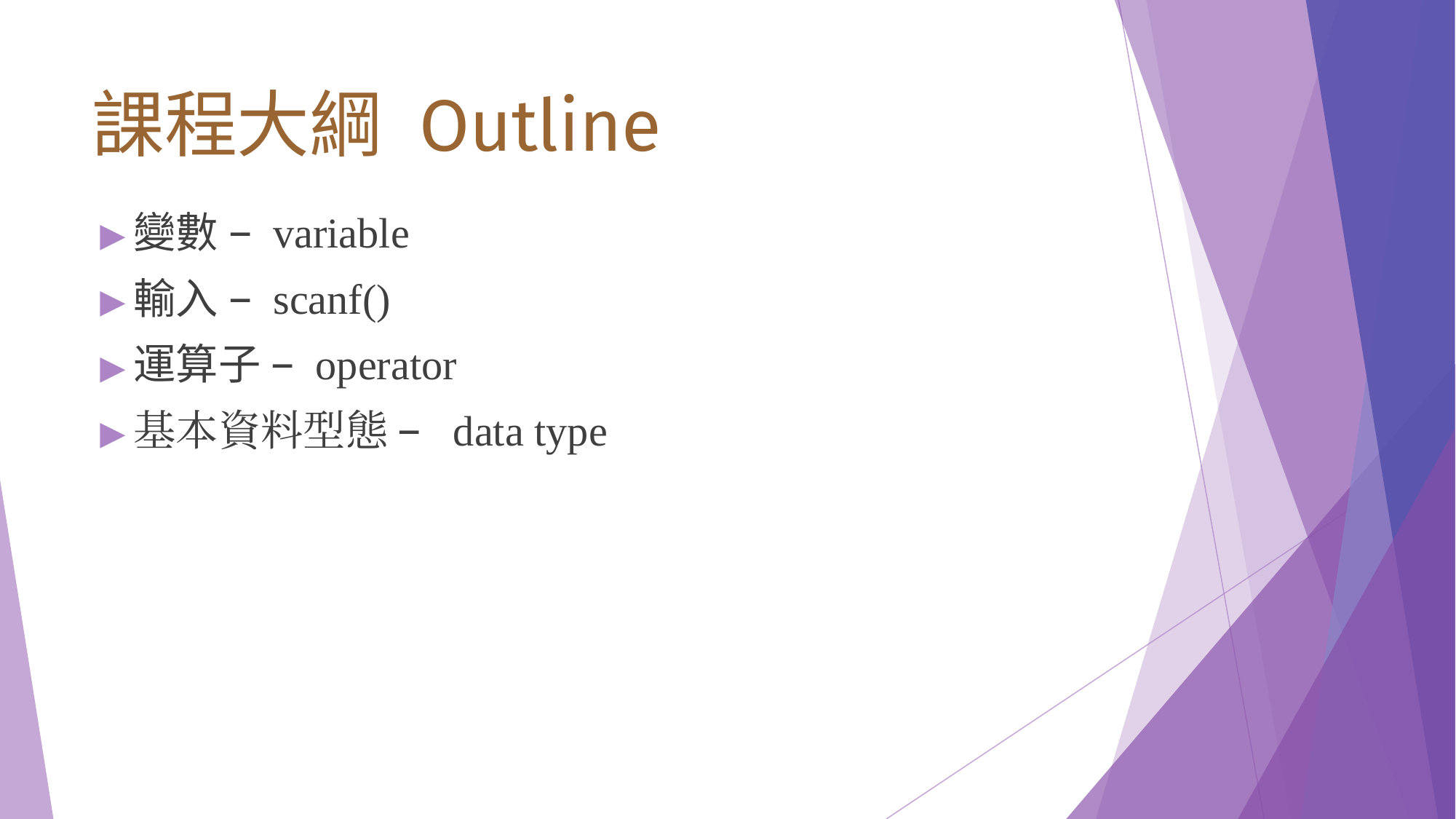

# 課程大綱 Outline
變數 – variable
輸入 – scanf()
運算子 – operator
基本資料型態 –  data type